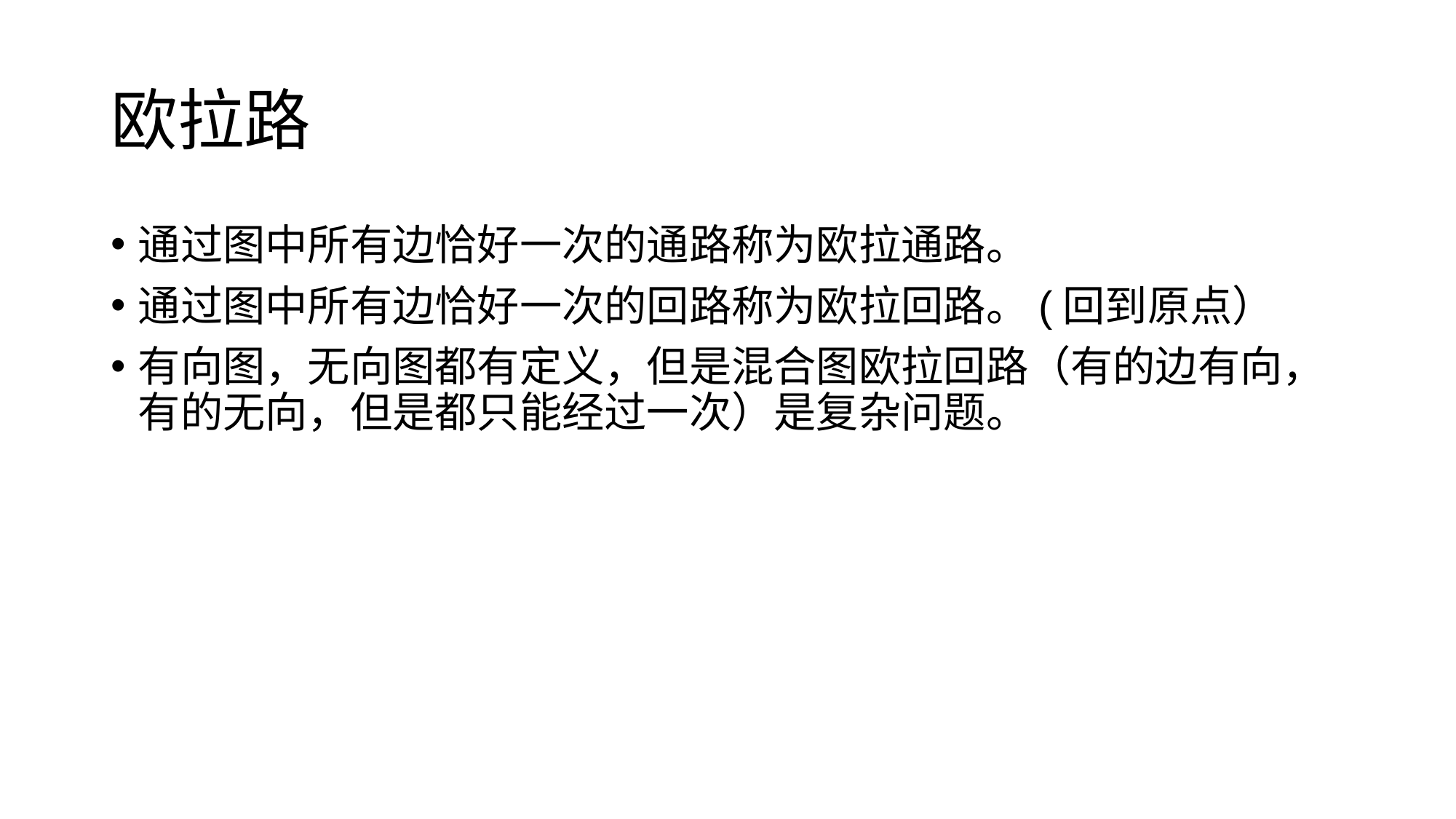

# 欧拉路
通过图中所有边恰好一次的通路称为欧拉通路。
通过图中所有边恰好一次的回路称为欧拉回路。(回到原点）
有向图，无向图都有定义，但是混合图欧拉回路（有的边有向，有的无向，但是都只能经过一次）是复杂问题。